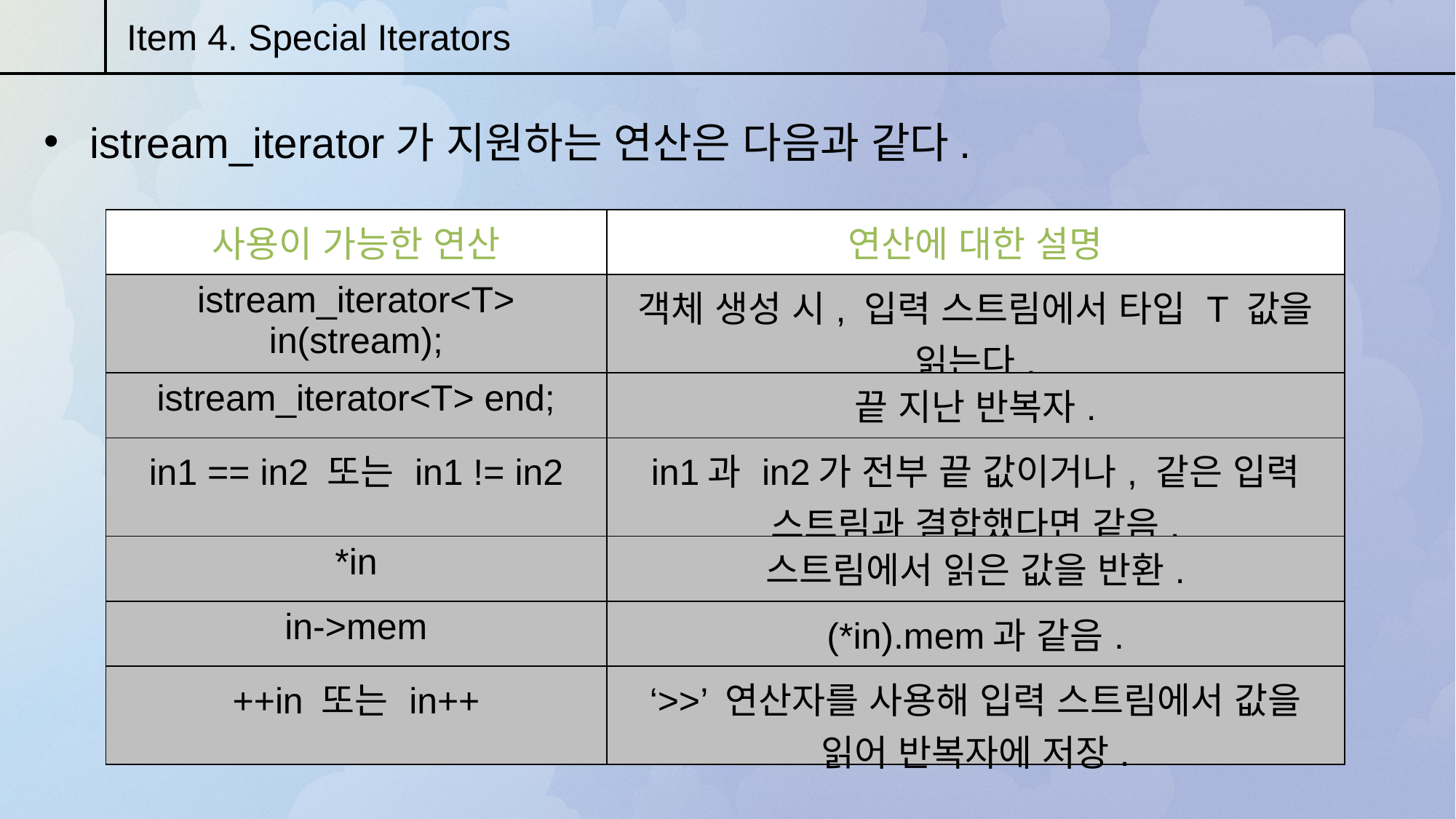

Item 4. Special Iterators
 istream_iterator가 지원하는 연산은 다음과 같다.
| 사용이 가능한 연산 | 연산에 대한 설명 |
| --- | --- |
| istream\_iterator<T> in(stream); | 객체 생성 시, 입력 스트림에서 타입 T 값을 읽는다. |
| istream\_iterator<T> end; | 끝 지난 반복자. |
| in1 == in2 또는 in1 != in2 | in1과 in2가 전부 끝 값이거나, 같은 입력 스트림과 결합했다면 같음. |
| \*in | 스트림에서 읽은 값을 반환. |
| in->mem | (\*in).mem과 같음. |
| ++in 또는 in++ | ‘>>’ 연산자를 사용해 입력 스트림에서 값을 읽어 반복자에 저장. |